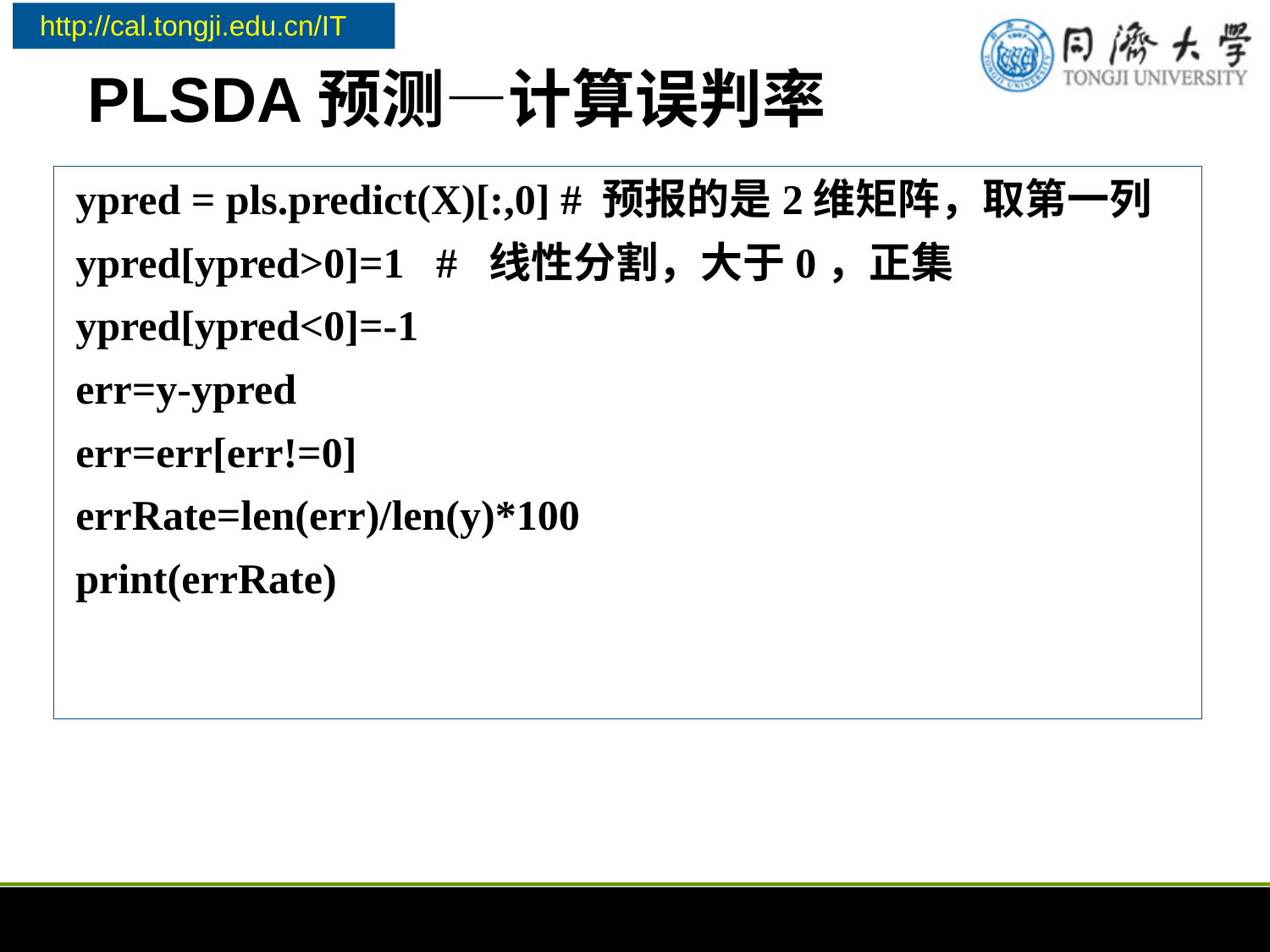

# PLSDA预测—计算误判率
ypred = pls.predict(X)[:,0] # 预报的是2维矩阵，取第一列
ypred[ypred>0]=1   #  线性分割，大于0，正集
ypred[ypred<0]=-1
err=y-ypred
err=err[err!=0]
errRate=len(err)/len(y)*100
print(errRate)